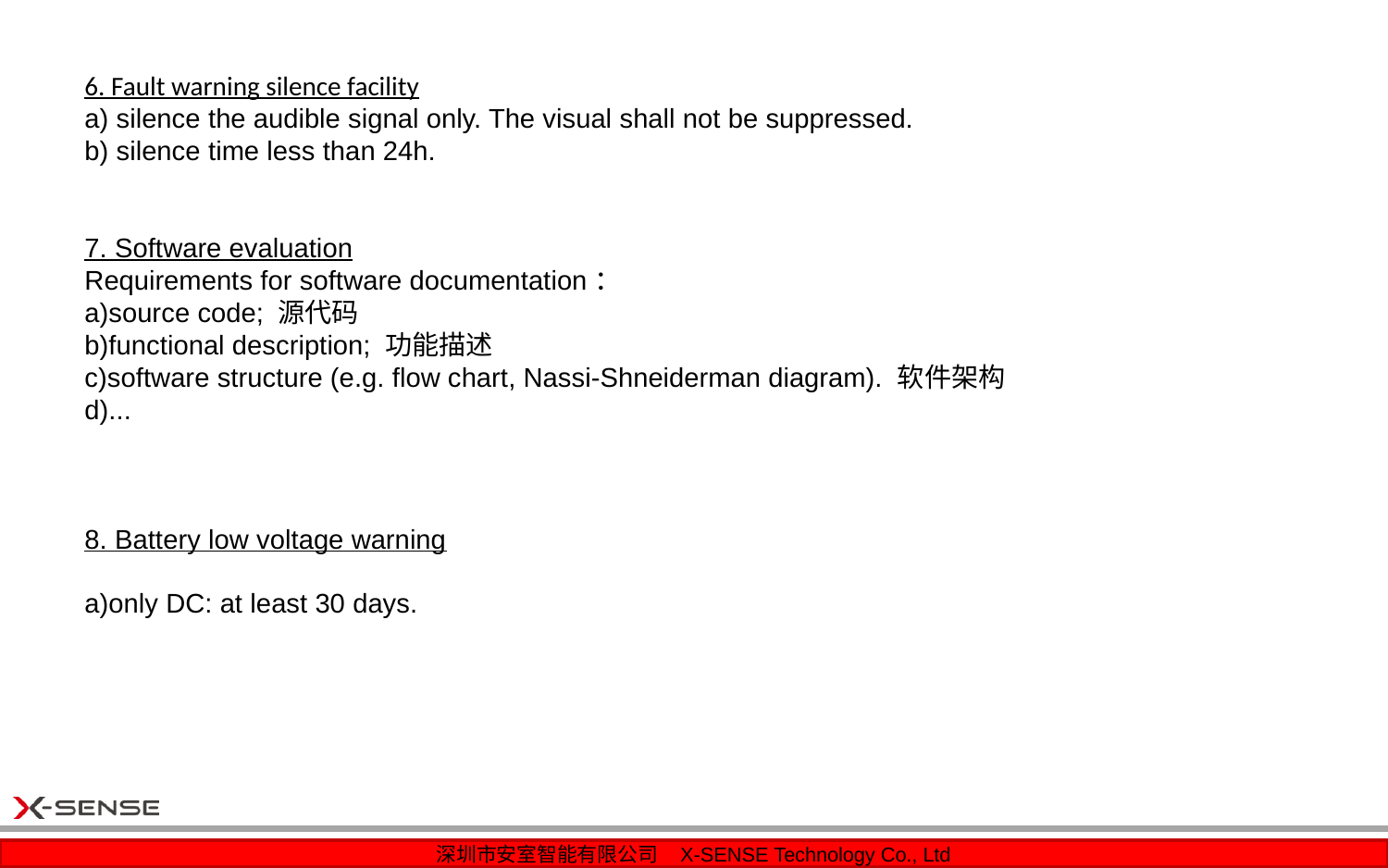

6. Fault warning silence facility
a) silence the audible signal only. The visual shall not be suppressed.
b) silence time less than 24h.
7. Software evaluation
Requirements for software documentation：
a)source code; 源代码
b)functional description; 功能描述
c)software structure (e.g. flow chart, Nassi-Shneiderman diagram). 软件架构
d)...
8. Battery low voltage warning
a)only DC: at least 30 days.